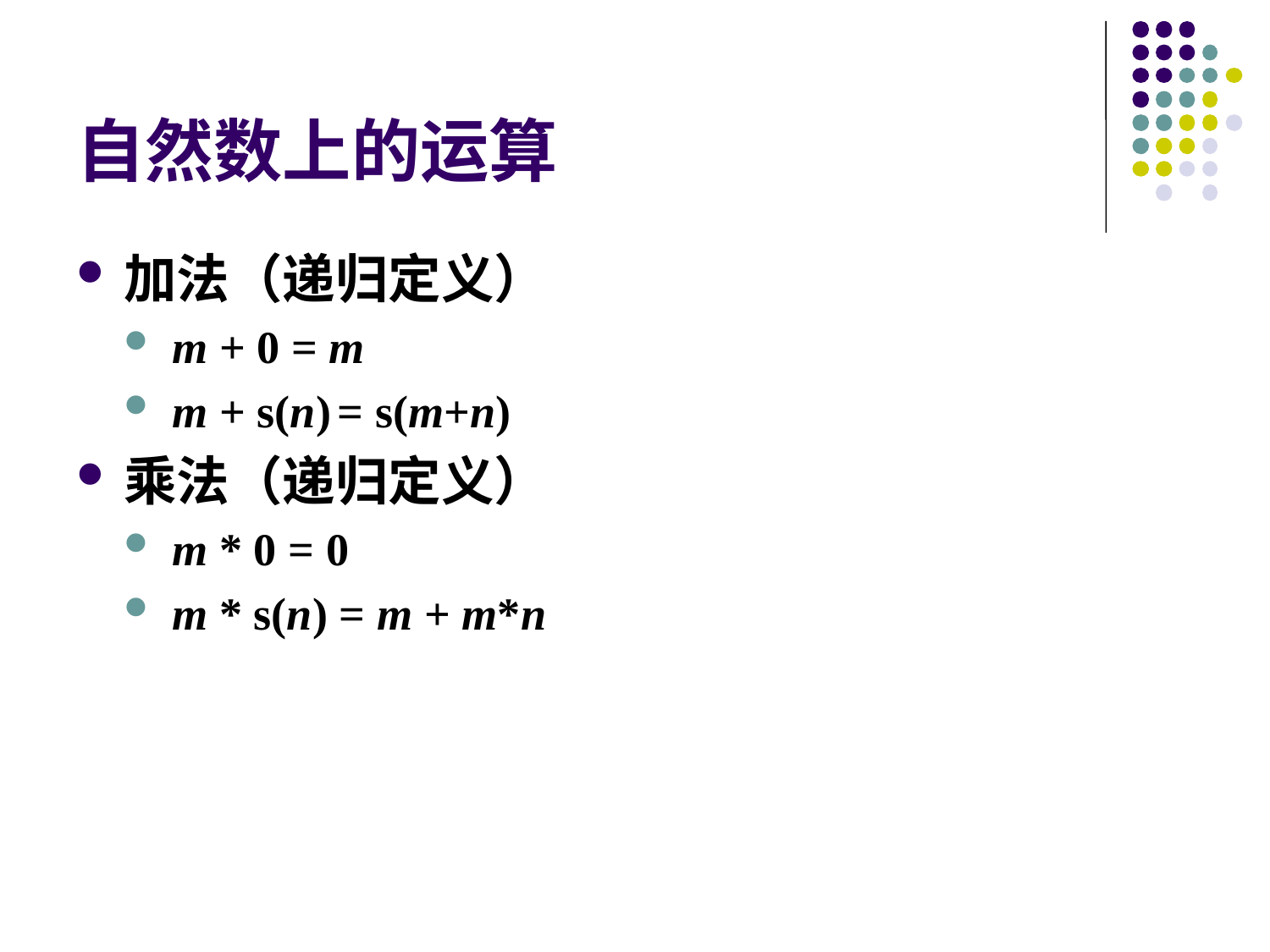

# 自然数上的运算
加法（递归定义）
m + 0 = m
m + s(n) = s(m+n)
乘法（递归定义）
m * 0 = 0
m * s(n) = m + m*n